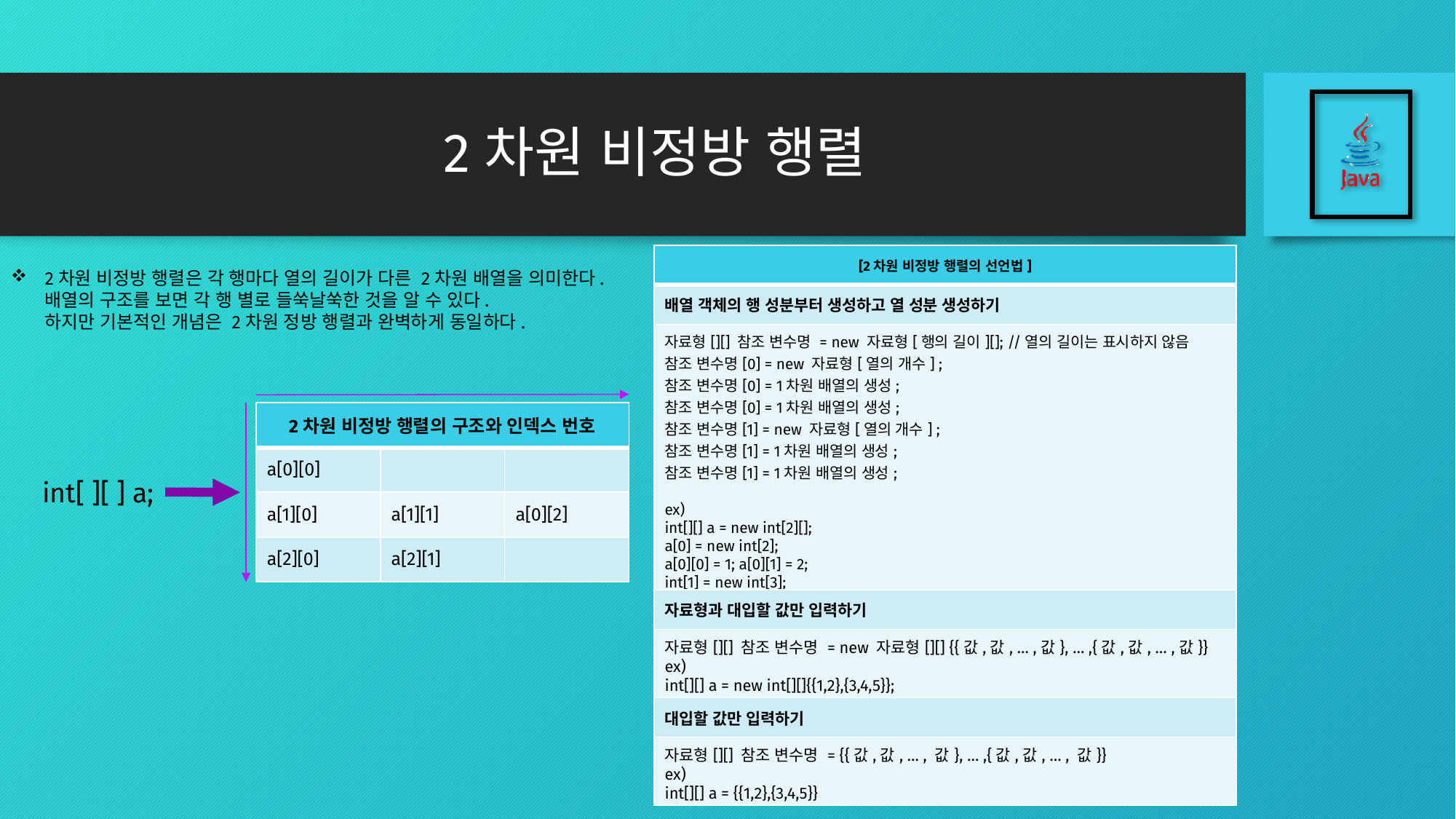

# 2차원 비정방 행렬
| [2차원 비정방 행렬의 선언법] |
| --- |
| 배열 객체의 행 성분부터 생성하고 열 성분 생성하기 |
| 자료형[][] 참조 변수명 = new 자료형[행의 길이][]; //열의 길이는 표시하지 않음 참조 변수명[0] = new 자료형[열의 개수] ; 참조 변수명[0] = 1차원 배열의 생성; 참조 변수명[0] = 1차원 배열의 생성; 참조 변수명[1] = new 자료형[열의 개수] ; 참조 변수명[1] = 1차원 배열의 생성; 참조 변수명[1] = 1차원 배열의 생성; ex) int[][] a = new int[2][]; a[0] = new int[2]; a[0][0] = 1; a[0][1] = 2; int[1] = new int[3]; a[1][0] = 3; a[1][1] = 4; a[1][5] = 5; |
| 자료형과 대입할 값만 입력하기 |
| 자료형[][] 참조 변수명 = new 자료형[][] {{값,값, … ,값}, … ,{값,값, … ,값}} ex) int[][] a = new int[][]{{1,2},{3,4,5}}; |
| 대입할 값만 입력하기 |
| 자료형[][] 참조 변수명 = {{값,값, … , 값}, … ,{값,값, … , 값}} ex) int[][] a = {{1,2},{3,4,5}} |
2차원 비정방 행렬은 각 행마다 열의 길이가 다른 2차원 배열을 의미한다. 배열의 구조를 보면 각 행 별로 들쑥날쑥한 것을 알 수 있다.
하지만 기본적인 개념은 2차원 정방 행렬과 완벽하게 동일하다.
| 2차원 비정방 행렬의 구조와 인덱스 번호 |  |  |
| --- | --- | --- |
| a[0][0] |  |  |
| a[1][0] | a[1][1] | a[0][2] |
| a[2][0] | a[2][1] |  |
int[ ][ ] a;